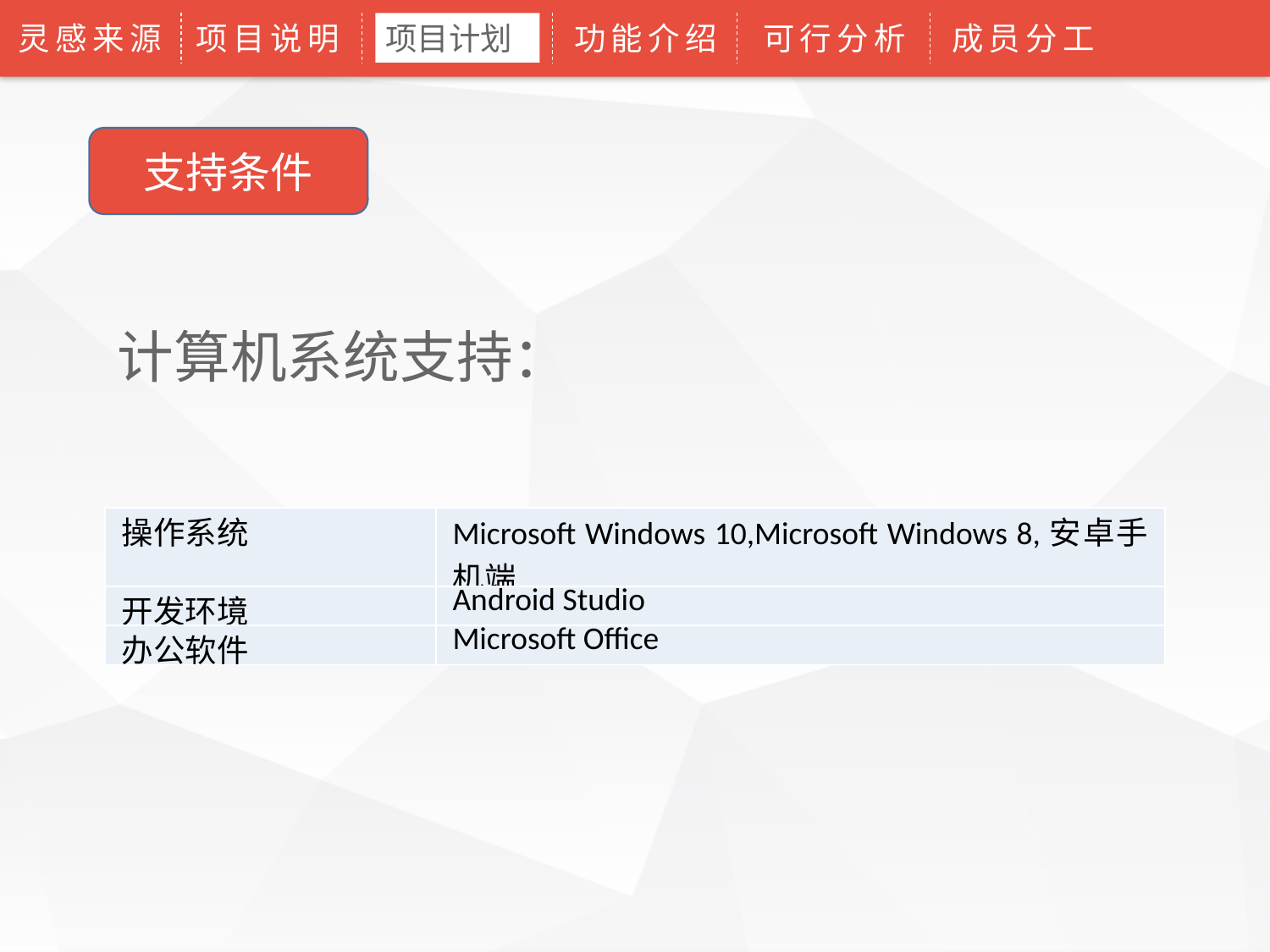

灵感来源
项目说明
项目计划
功能介绍
可行分析
成员分工

支持条件
计算机系统支持：
| 操作系统 | Microsoft Windows 10,Microsoft Windows 8,安卓手机端 |
| --- | --- |
| 开发环境 | Android Studio |
| 办公软件 | Microsoft Office |